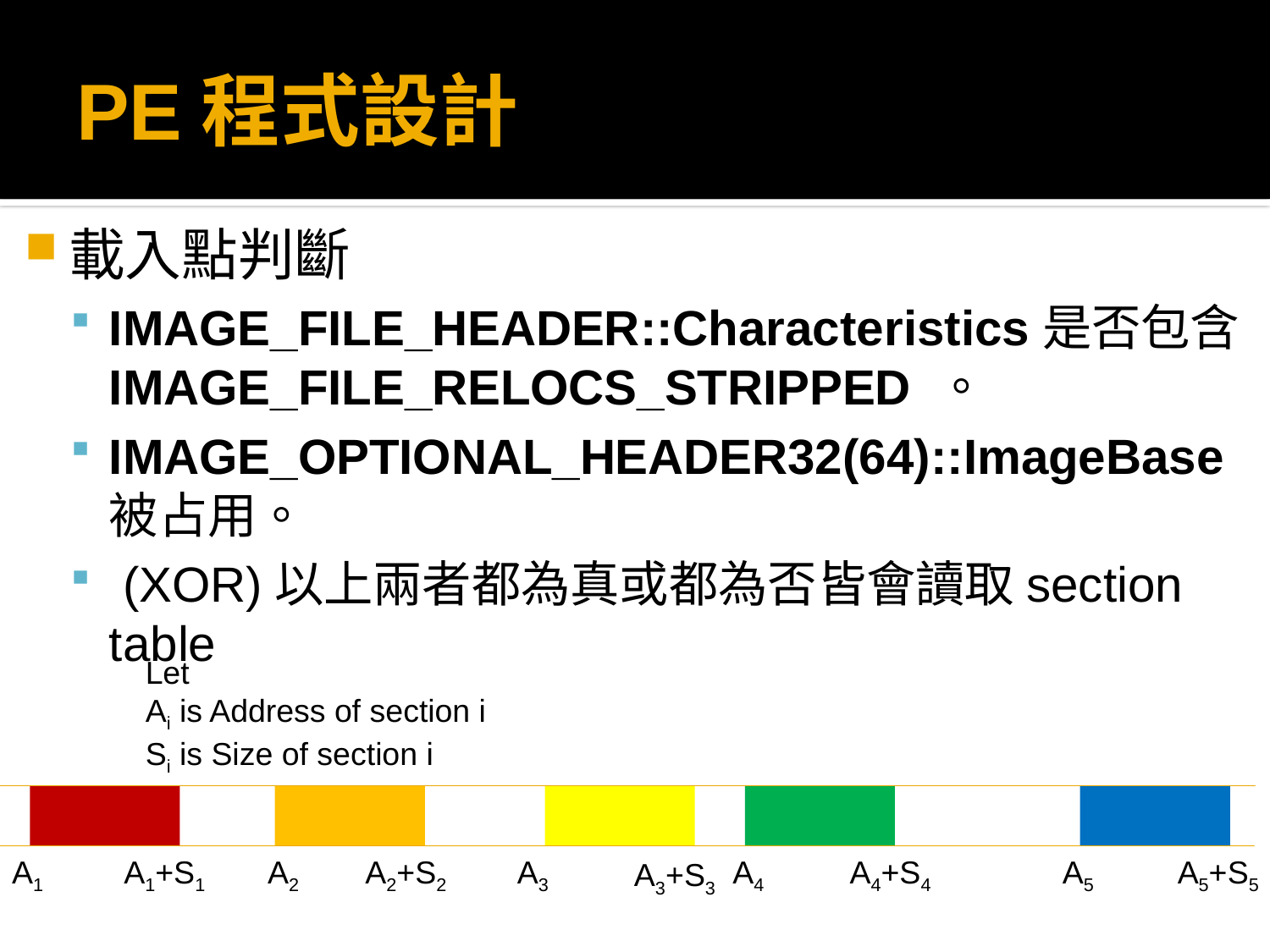

# PE程式設計
載入點判斷
IMAGE_FILE_HEADER::Characteristics是否包含IMAGE_FILE_RELOCS_STRIPPED 。
IMAGE_OPTIONAL_HEADER32(64)::ImageBase被占用。
 (XOR)以上兩者都為真或都為否皆會讀取section table

Let
Ai is Address of section i
Si is Size of section i

A1
A1+S1
A2
A2+S2
A3
A4
A4+S4
A5
A5+S5
A3+S3